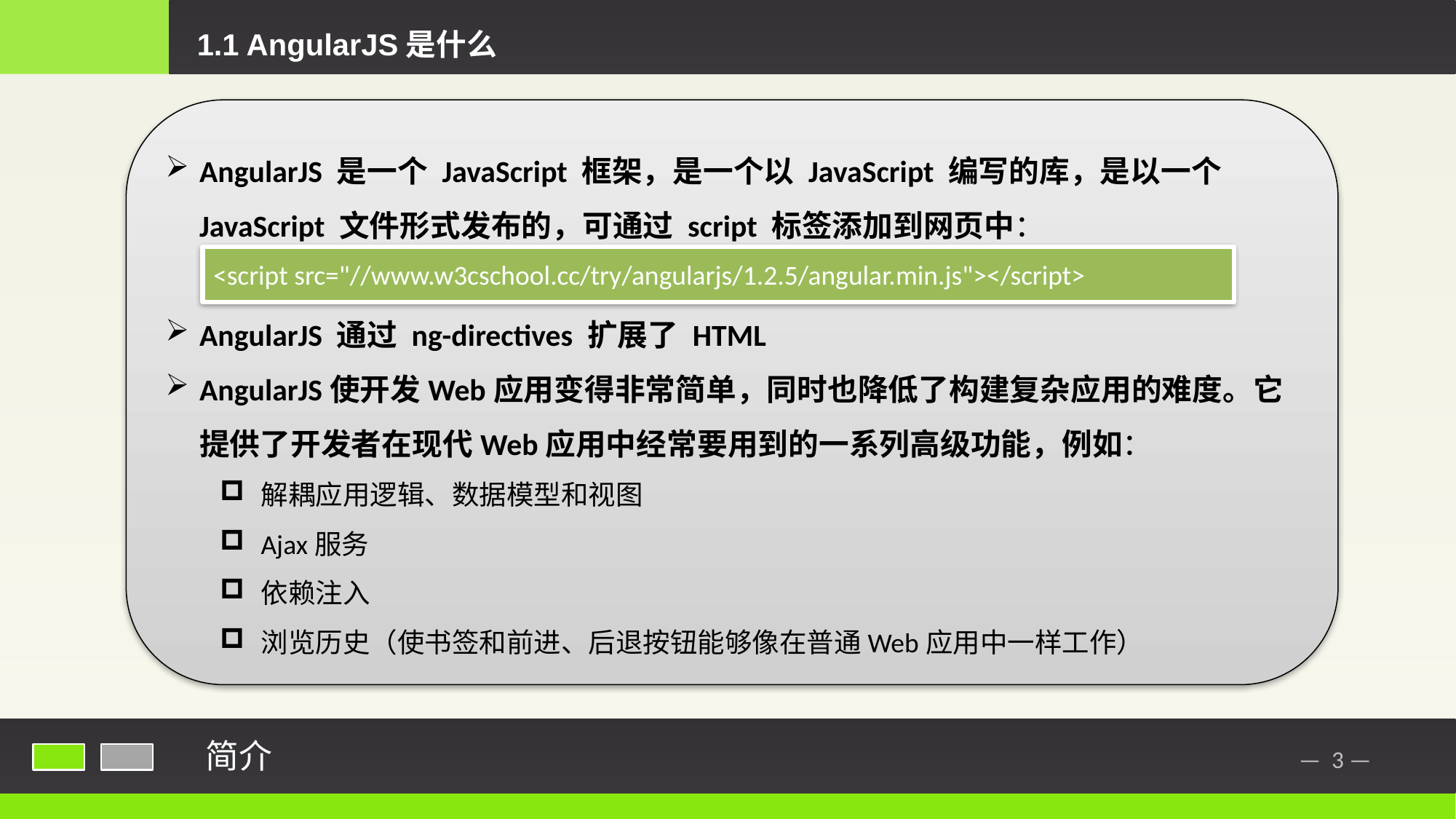

1.1 AngularJS是什么
AngularJS 是一个 JavaScript 框架，是一个以 JavaScript 编写的库，是以一个 JavaScript 文件形式发布的，可通过 script 标签添加到网页中：

AngularJS 通过 ng-directives 扩展了 HTML
AngularJS使开发Web应用变得非常简单，同时也降低了构建复杂应用的难度。它提供了开发者在现代Web应用中经常要用到的一系列高级功能，例如：
解耦应用逻辑、数据模型和视图
Ajax服务
依赖注入
浏览历史（使书签和前进、后退按钮能够像在普通Web应用中一样工作）
<script src="//www.w3cschool.cc/try/angularjs/1.2.5/angular.min.js"></script>